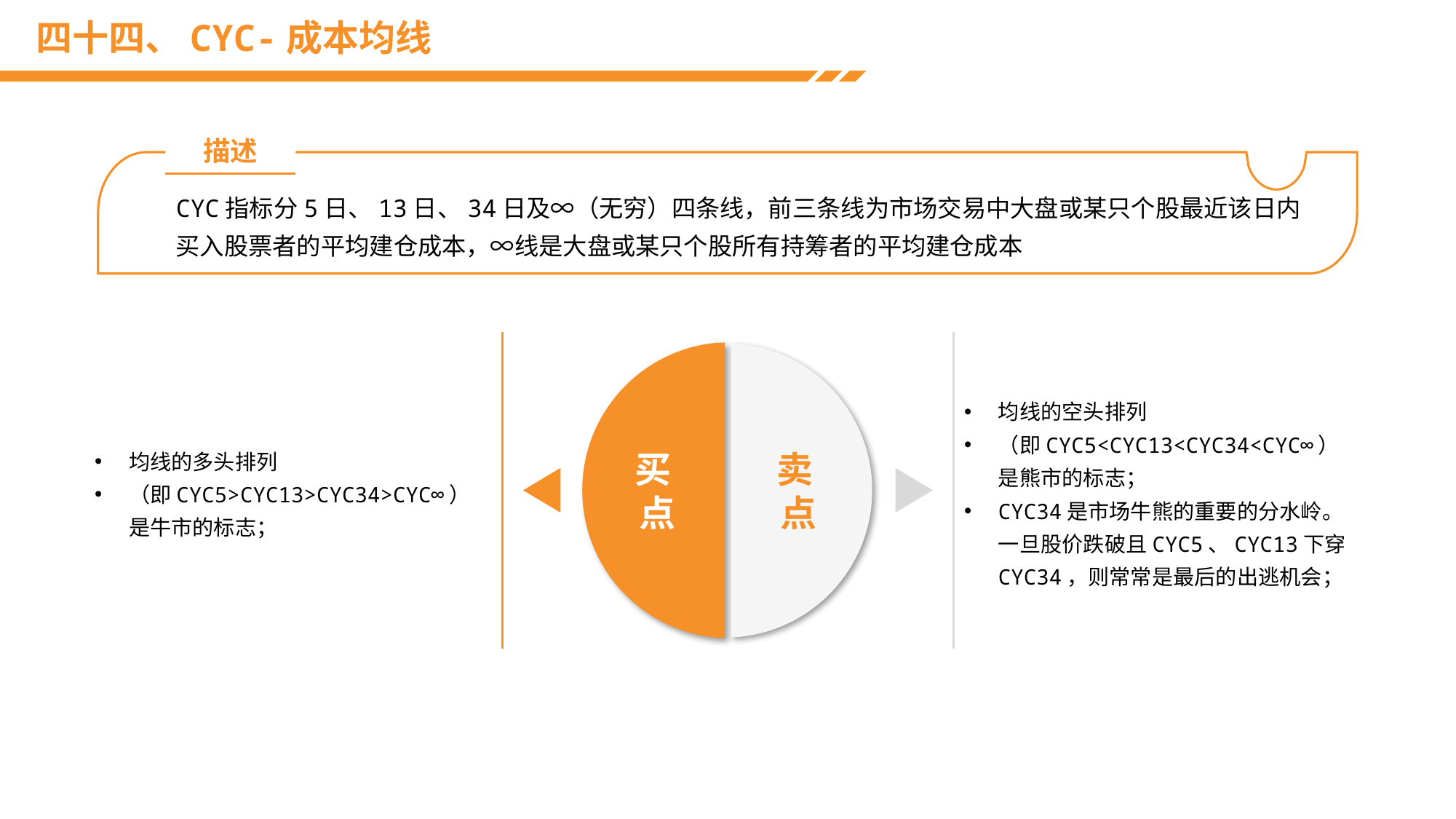

# 四十四、CYC-成本均线
描述

CYC指标分5日、13日、34日及∞（无穷）四条线，前三条线为市场交易中大盘或某只个股最近该日内买入股票者的平均建仓成本，∞线是大盘或某只个股所有持筹者的平均建仓成本
均线的多头排列
（即CYC5>CYC13>CYC34>CYC∞）是牛市的标志；
均线的空头排列
（即CYC5<CYC13<CYC34<CYC∞）是熊市的标志；
CYC34是市场牛熊的重要的分水岭。一旦股价跌破且CYC5、CYC13下穿CYC34，则常常是最后的出逃机会；

买
点
卖
点